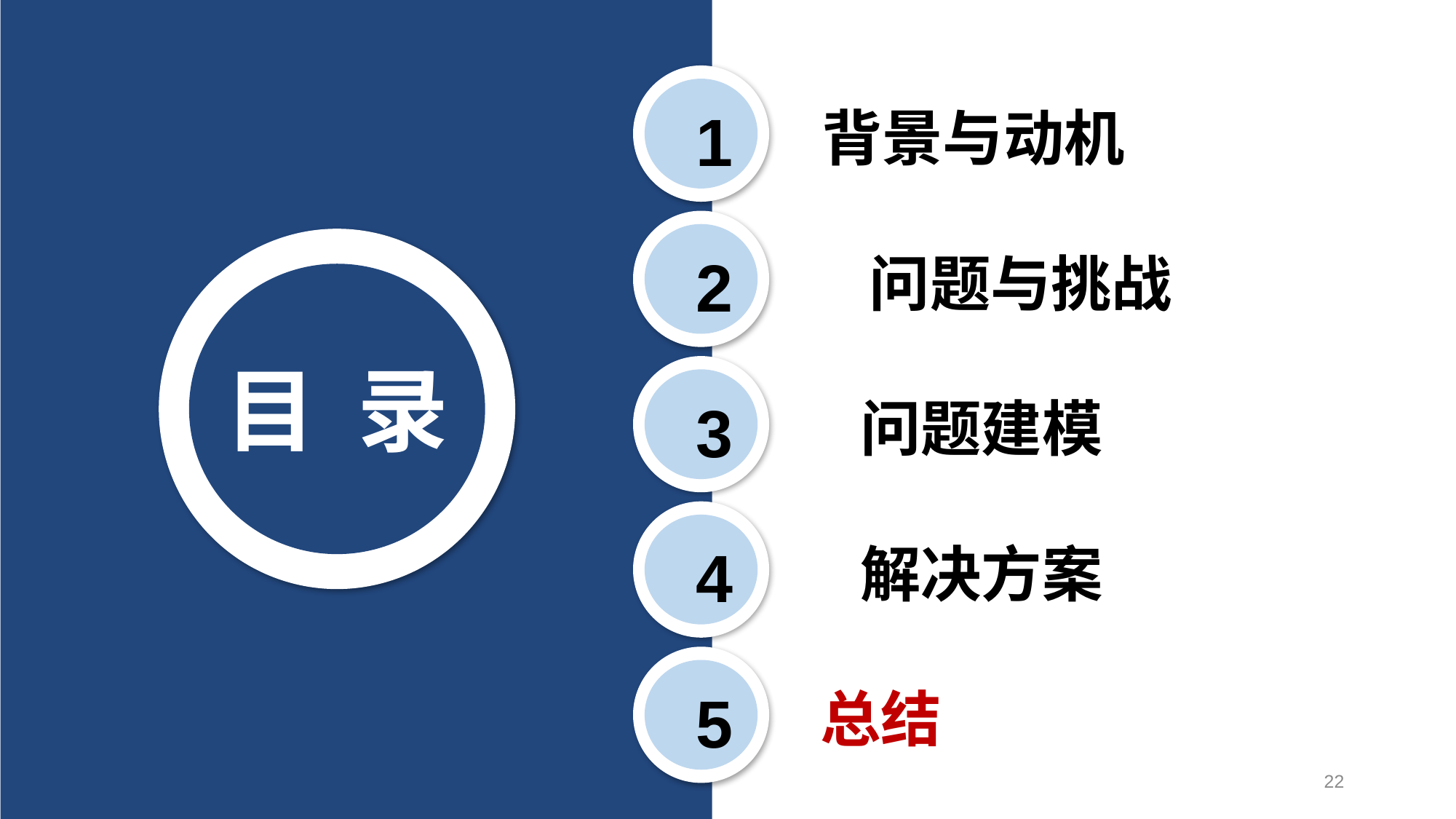

背景与动机
1

2
问题与挑战

目  录

3
问题建模

4
解决方案

总结
5
22